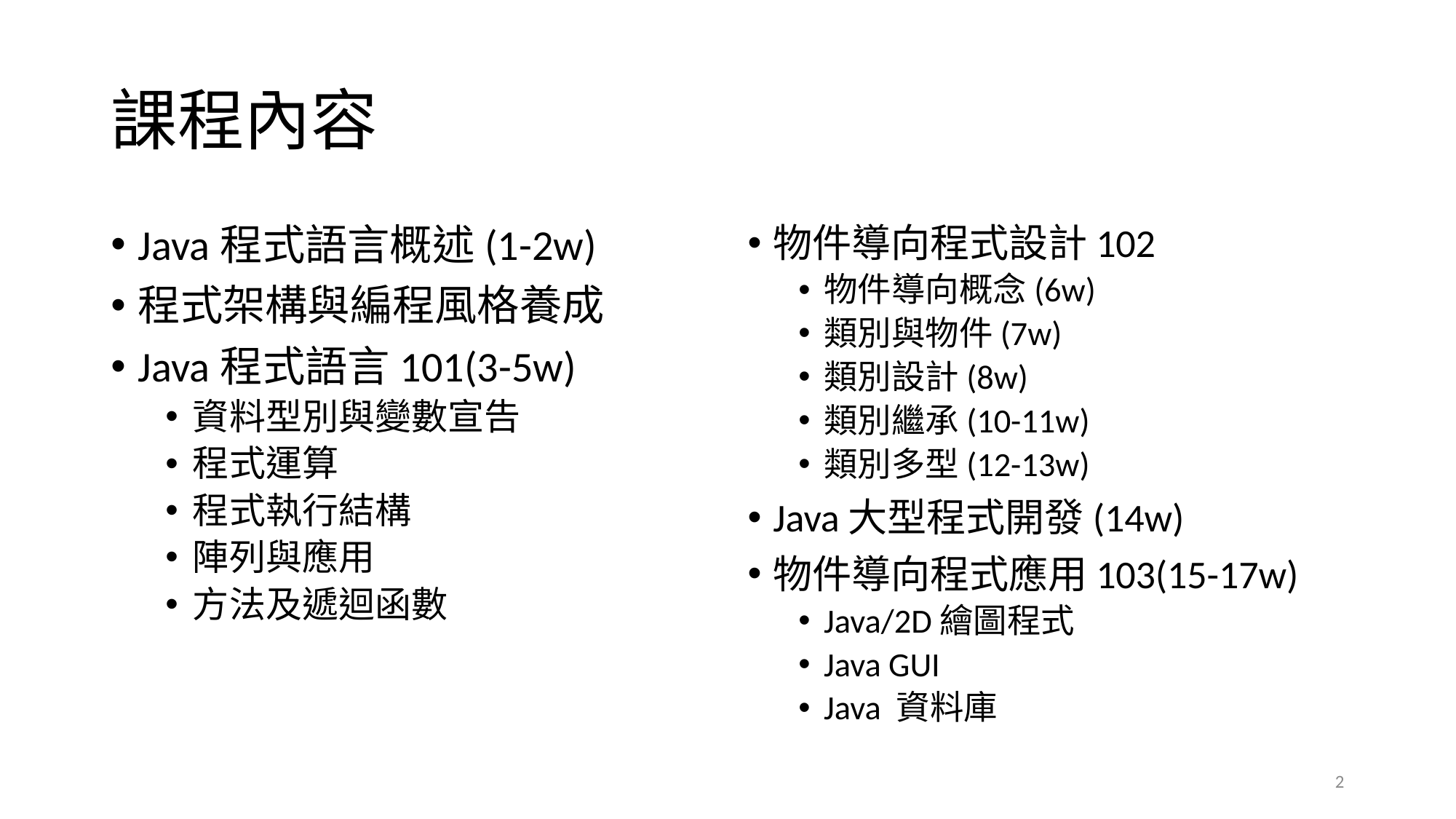

# 課程內容
Java程式語言概述(1-2w)
程式架構與編程風格養成
Java程式語言101(3-5w)
資料型別與變數宣告
程式運算
程式執行結構
陣列與應用
方法及遞迴函數
物件導向程式設計102
物件導向概念(6w)
類別與物件(7w)
類別設計(8w)
類別繼承(10-11w)
類別多型(12-13w)
Java大型程式開發(14w)
物件導向程式應用103(15-17w)
Java/2D繪圖程式
Java GUI
Java 資料庫

2